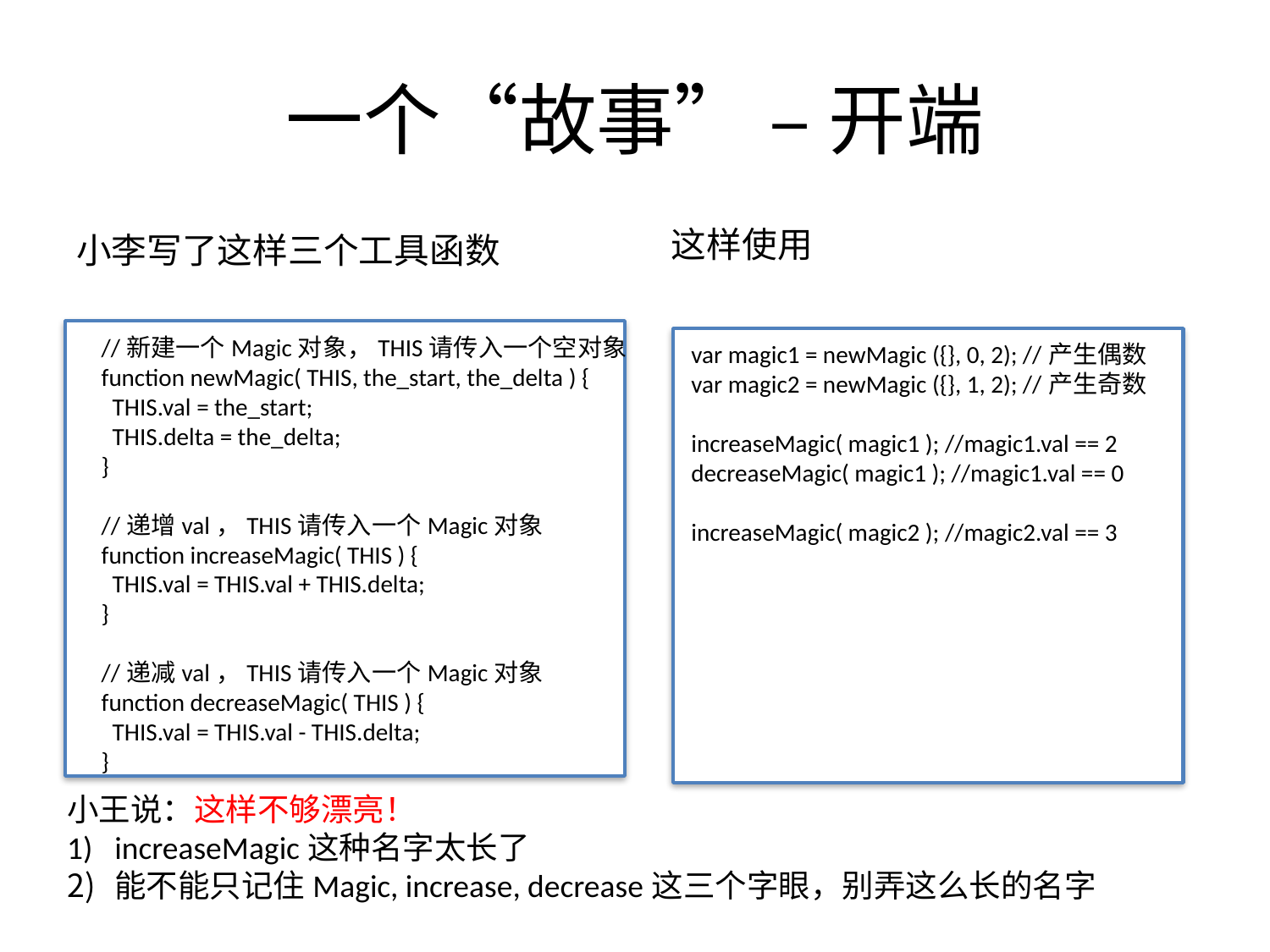

# 一个“故事” – 开端
这样使用
小李写了这样三个工具函数

//新建一个Magic对象，THIS请传入一个空对象
function newMagic( THIS, the_start, the_delta ) {
  THIS.val = the_start;
  THIS.delta = the_delta;
}

//递增val，THIS请传入一个Magic对象
function increaseMagic( THIS ) {
  THIS.val = THIS.val + THIS.delta;
}

//递减val，THIS请传入一个Magic对象
function decreaseMagic( THIS ) {
  THIS.val = THIS.val - THIS.delta;
}

var magic1 = newMagic ({}, 0, 2); //产生偶数
var magic2 = newMagic ({}, 1, 2); //产生奇数

increaseMagic( magic1 ); //magic1.val == 2
decreaseMagic( magic1 ); //magic1.val == 0

increaseMagic( magic2 ); //magic2.val == 3

小王说：这样不够漂亮！
increaseMagic这种名字太长了
能不能只记住Magic, increase, decrease这三个字眼，别弄这么长的名字